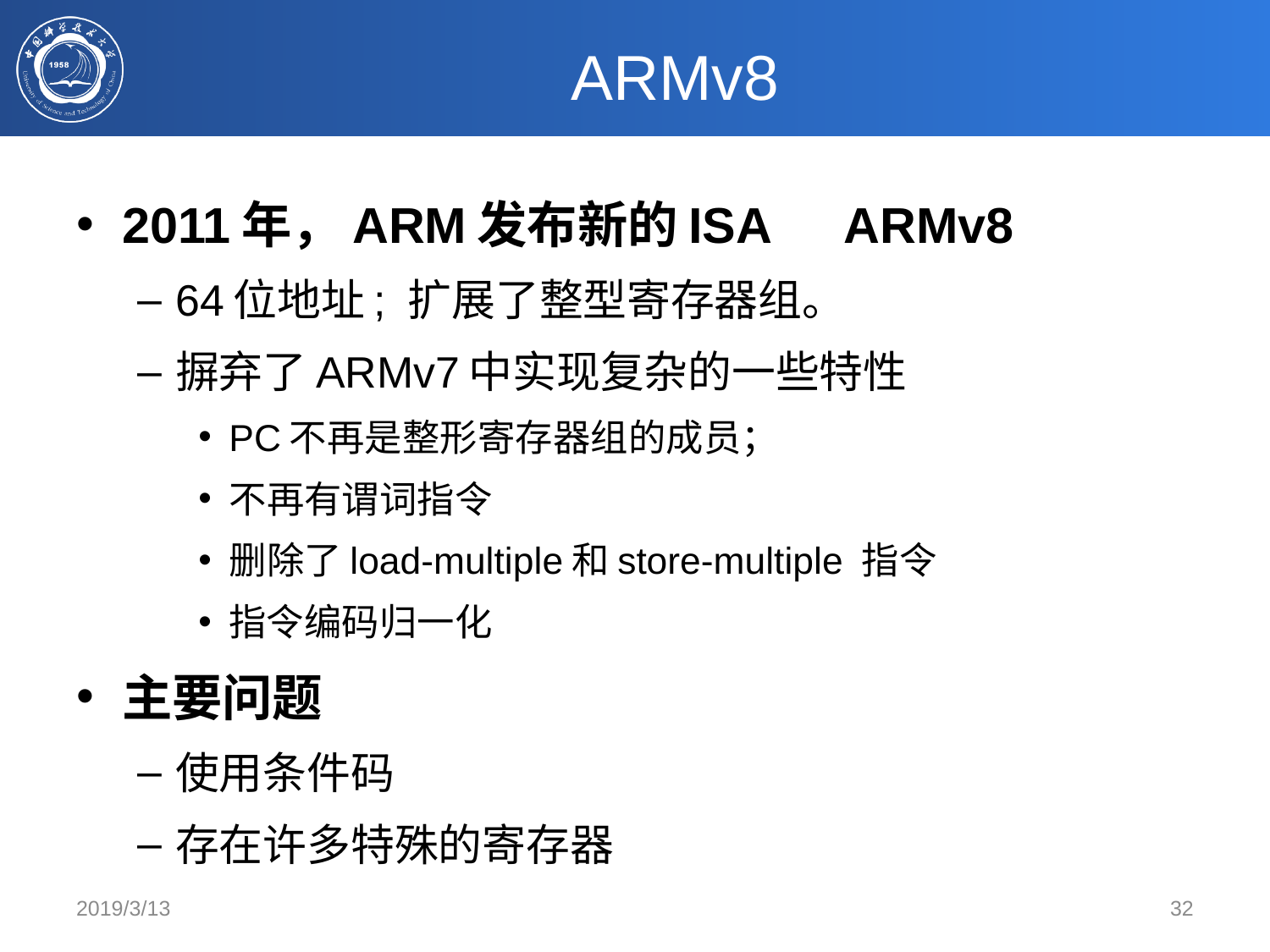

# ARMv8
2011年，ARM发布新的ISA　ARMv8
64位地址; 扩展了整型寄存器组。
摒弃了ARMv7中实现复杂的一些特性
PC不再是整形寄存器组的成员；
不再有谓词指令
删除了load-multiple和store-multiple 指令
指令编码归一化
主要问题
使用条件码
存在许多特殊的寄存器
2019/3/13
32